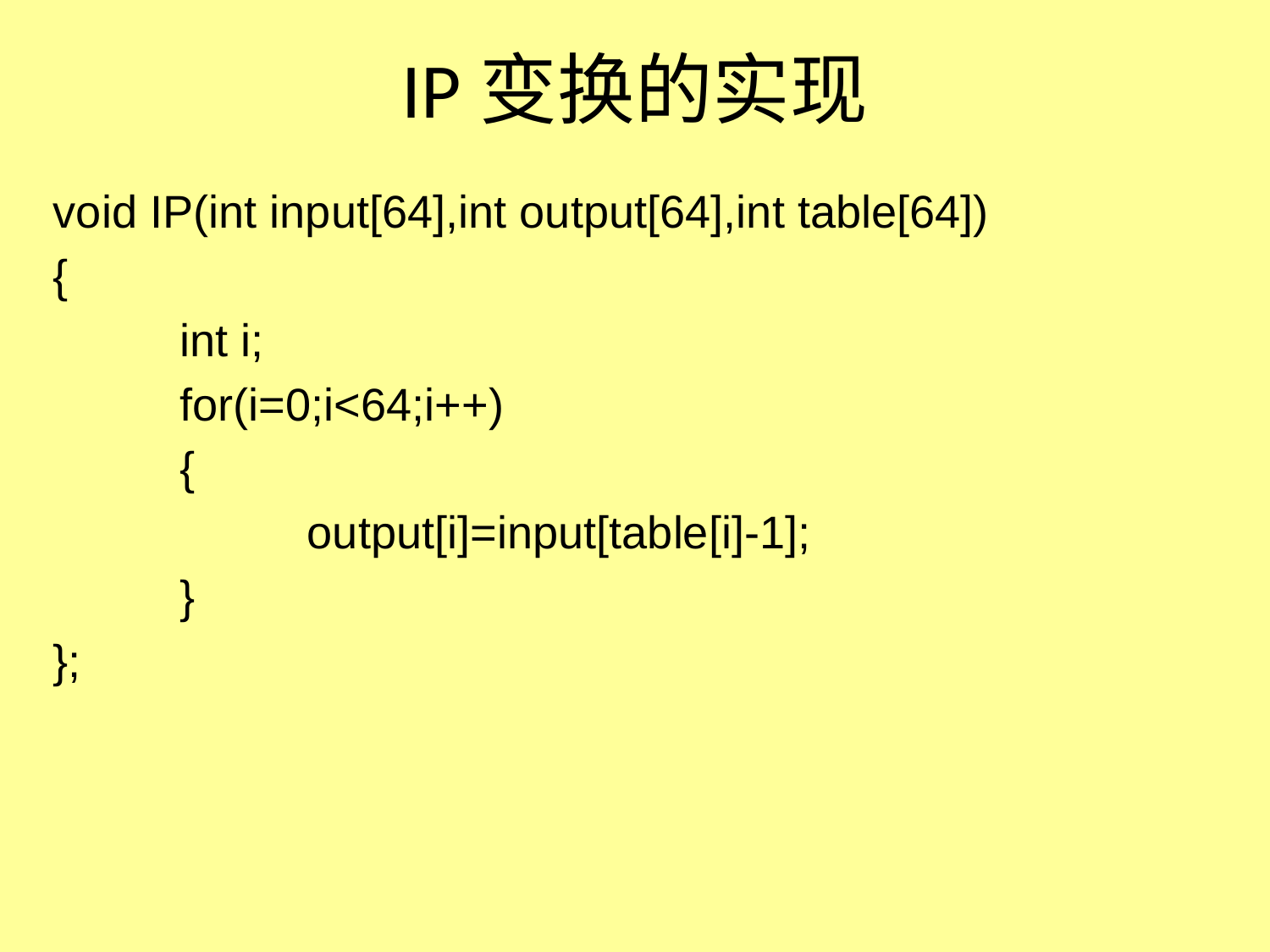

# IP变换的实现
void IP(int input[64],int output[64],int table[64])
{
	int i;
	for(i=0;i<64;i++)
	{
		output[i]=input[table[i]-1];
	}
};